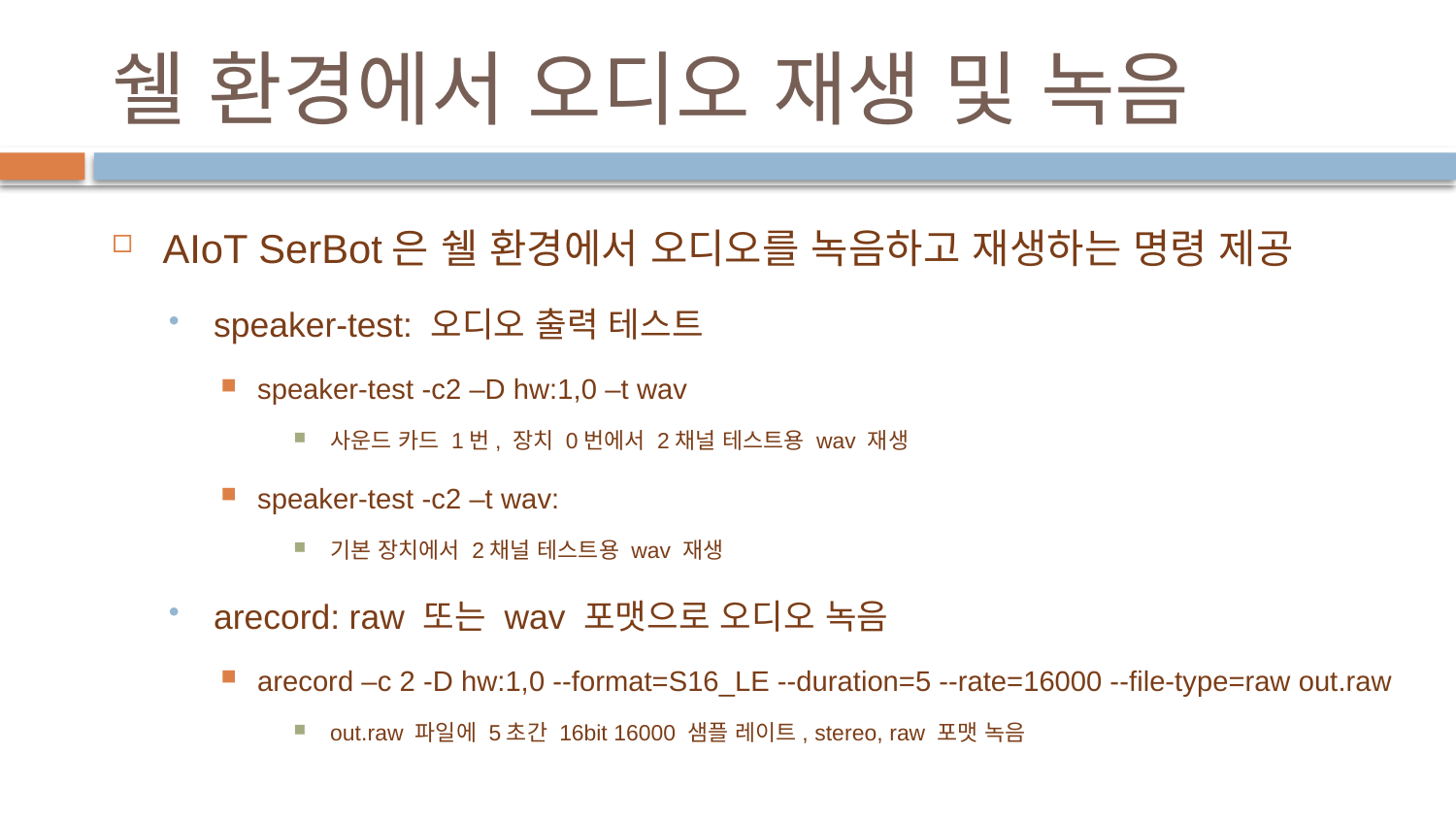

# 쉘 환경에서 오디오 재생 및 녹음
AIoT SerBot은 쉘 환경에서 오디오를 녹음하고 재생하는 명령 제공
speaker-test: 오디오 출력 테스트
speaker-test -c2 –D hw:1,0 –t wav
사운드 카드 1번, 장치 0번에서 2채널 테스트용 wav 재생
speaker-test -c2 –t wav:
기본 장치에서 2채널 테스트용 wav 재생
arecord: raw 또는 wav 포맷으로 오디오 녹음
arecord –c 2 -D hw:1,0 --format=S16_LE --duration=5 --rate=16000 --file-type=raw out.raw
out.raw 파일에 5초간 16bit 16000 샘플 레이트, stereo, raw 포맷 녹음